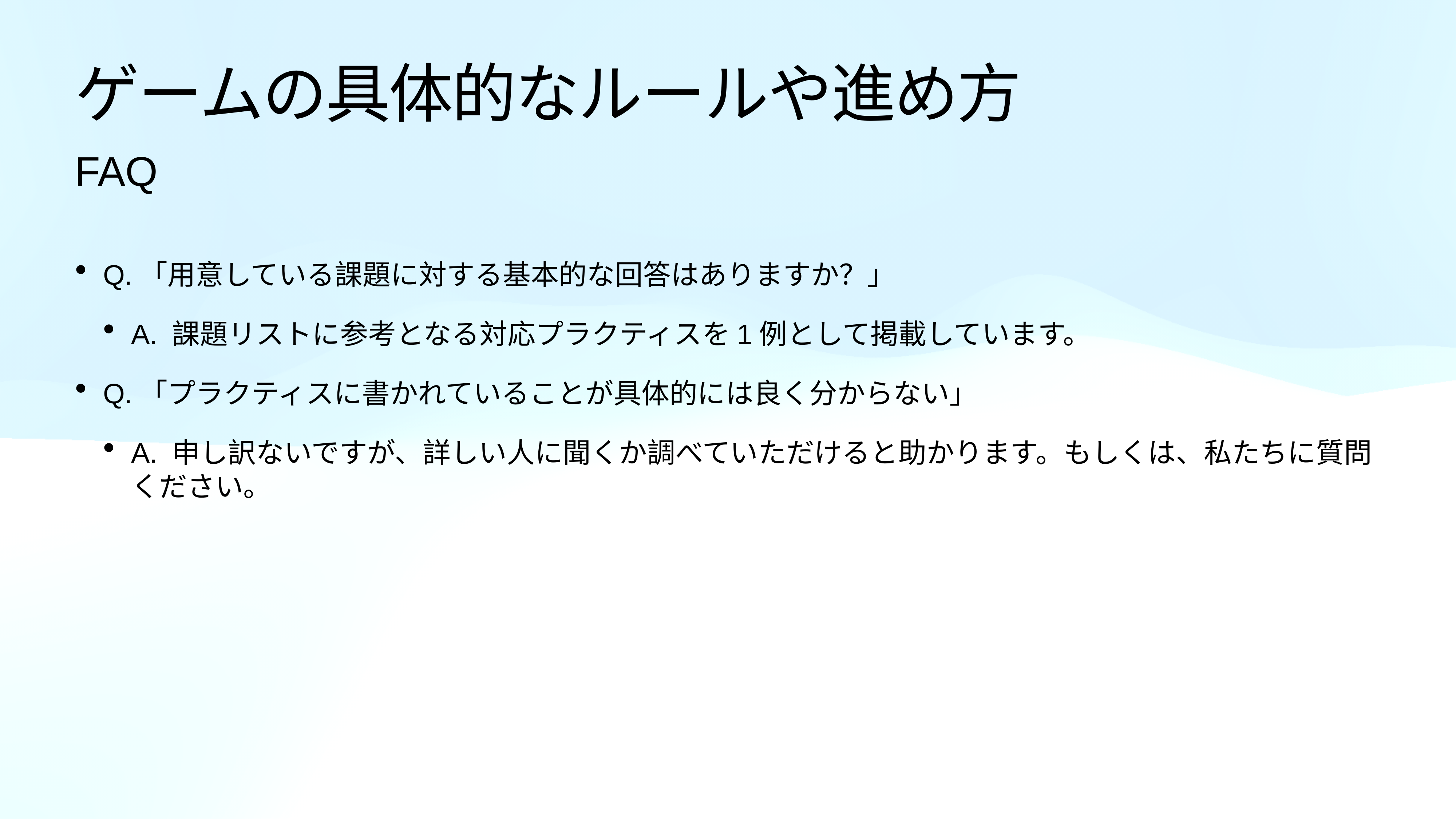

# ゲームの具体的なルールや進め方
FAQ
Q.「用意している課題に対する基本的な回答はありますか？」
A. 課題リストに参考となる対応プラクティスを1例として掲載しています。
Q.「プラクティスに書かれていることが具体的には良く分からない」
A. 申し訳ないですが、詳しい人に聞くか調べていただけると助かります。もしくは、私たちに質問ください。